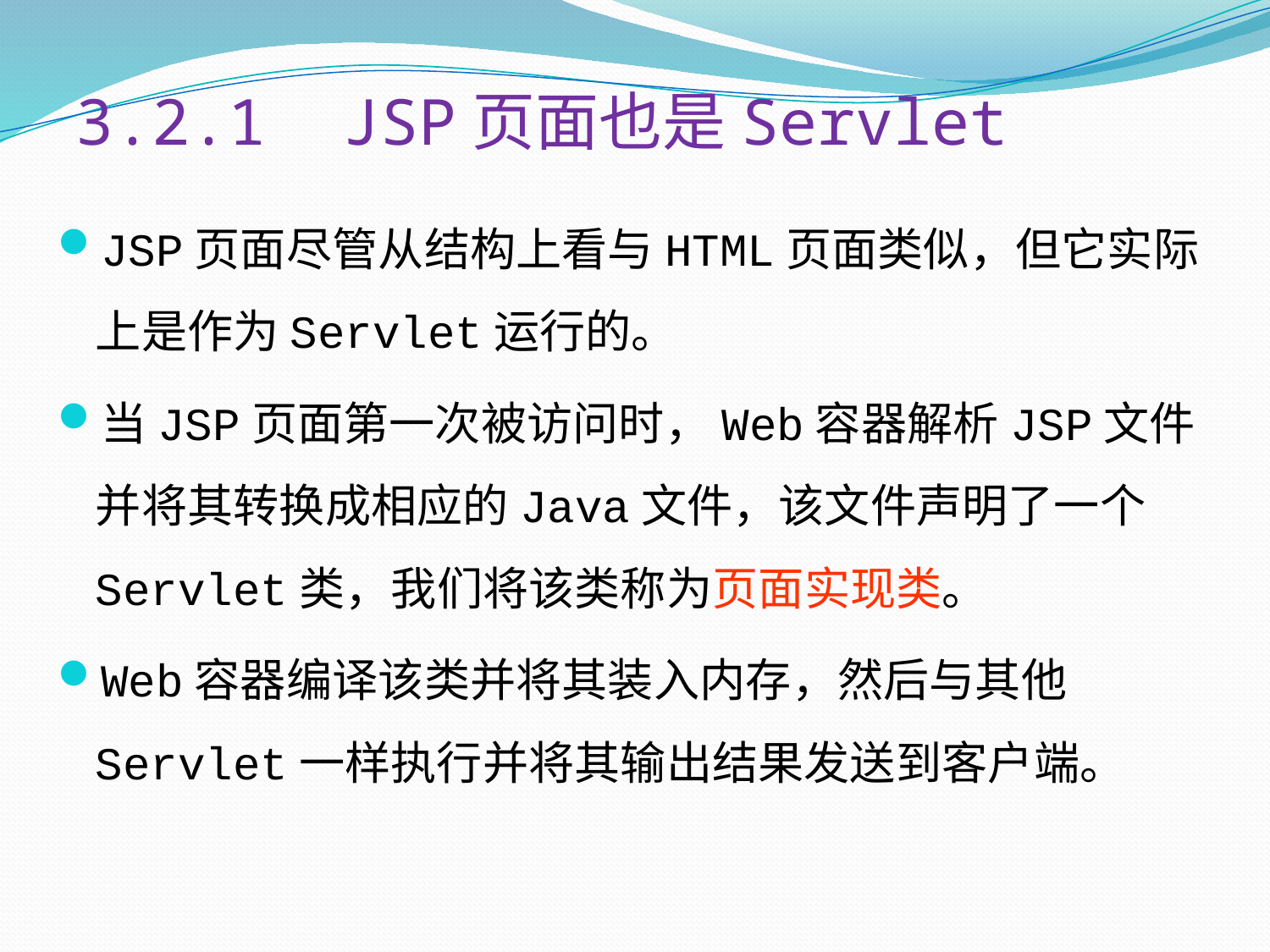

3.2.1  JSP页面也是Servlet
JSP页面尽管从结构上看与HTML页面类似，但它实际上是作为Servlet运行的。
当JSP页面第一次被访问时，Web容器解析JSP文件并将其转换成相应的Java文件，该文件声明了一个Servlet类，我们将该类称为页面实现类。
Web容器编译该类并将其装入内存，然后与其他Servlet一样执行并将其输出结果发送到客户端。